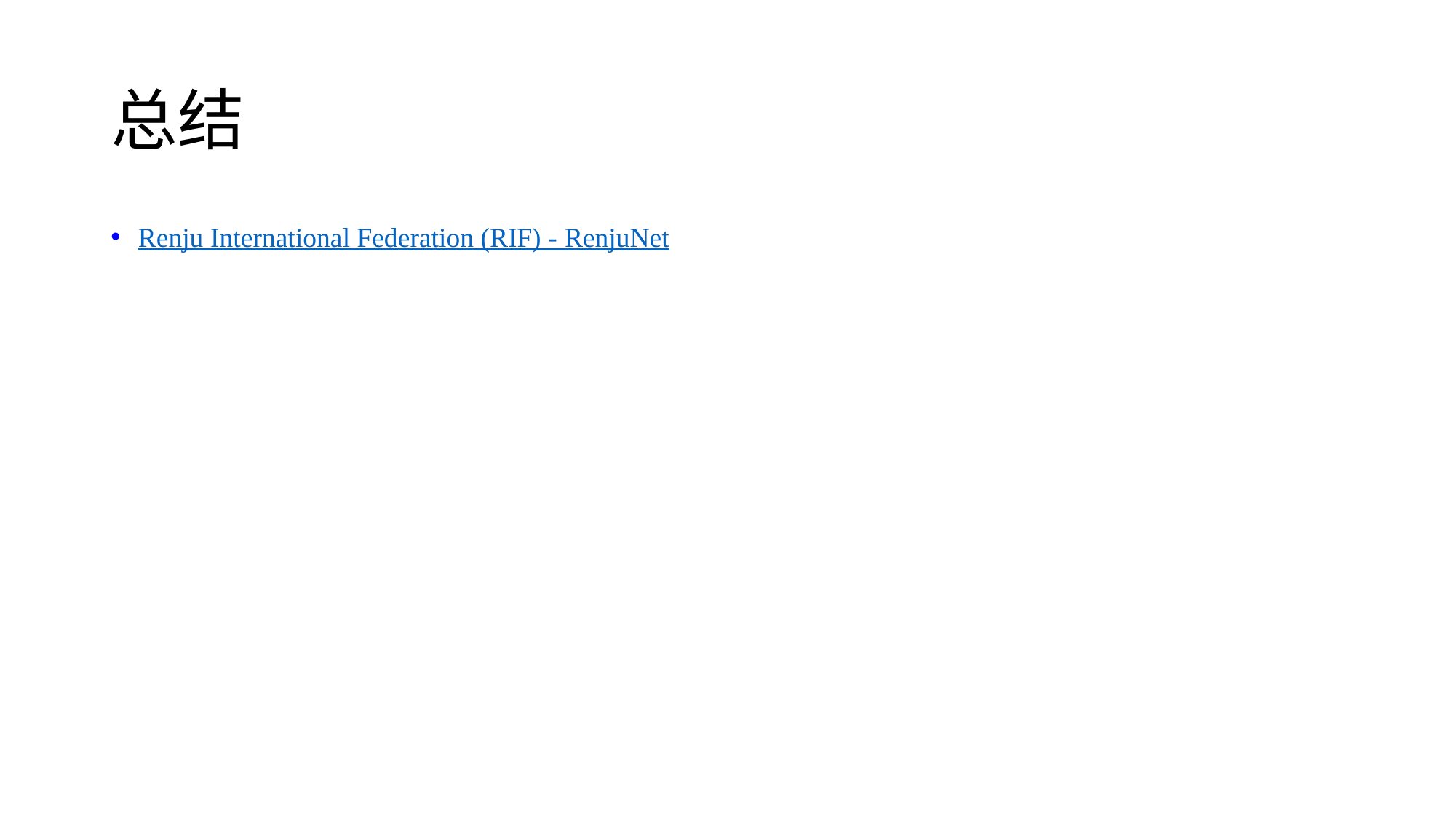

# 总结
Renju International Federation (RIF) - RenjuNet